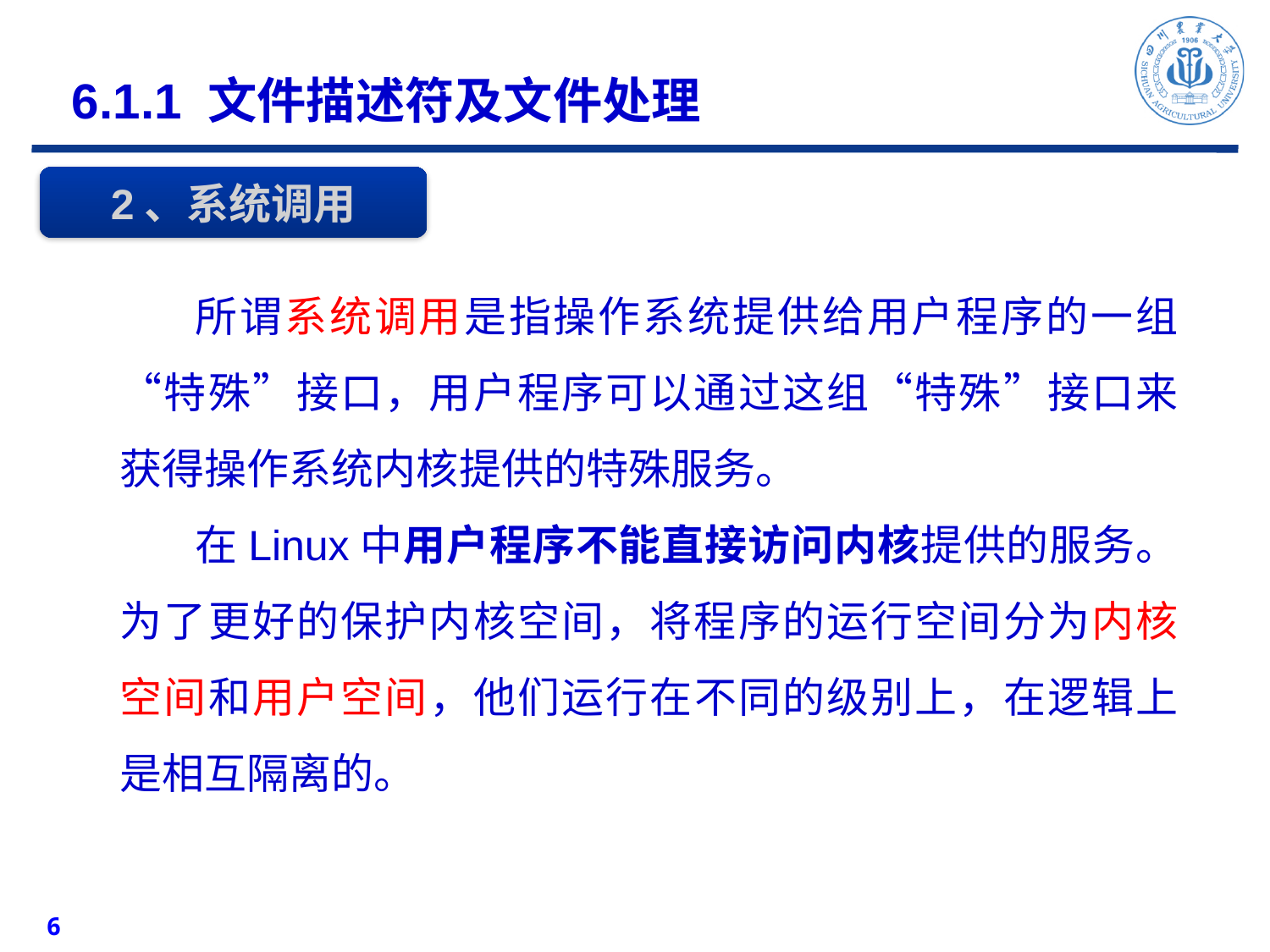

6.1.1 文件描述符及文件处理
2、系统调用
所谓系统调用是指操作系统提供给用户程序的一组“特殊”接口，用户程序可以通过这组“特殊”接口来获得操作系统内核提供的特殊服务。
在Linux中用户程序不能直接访问内核提供的服务。为了更好的保护内核空间，将程序的运行空间分为内核空间和用户空间，他们运行在不同的级别上，在逻辑上是相互隔离的。